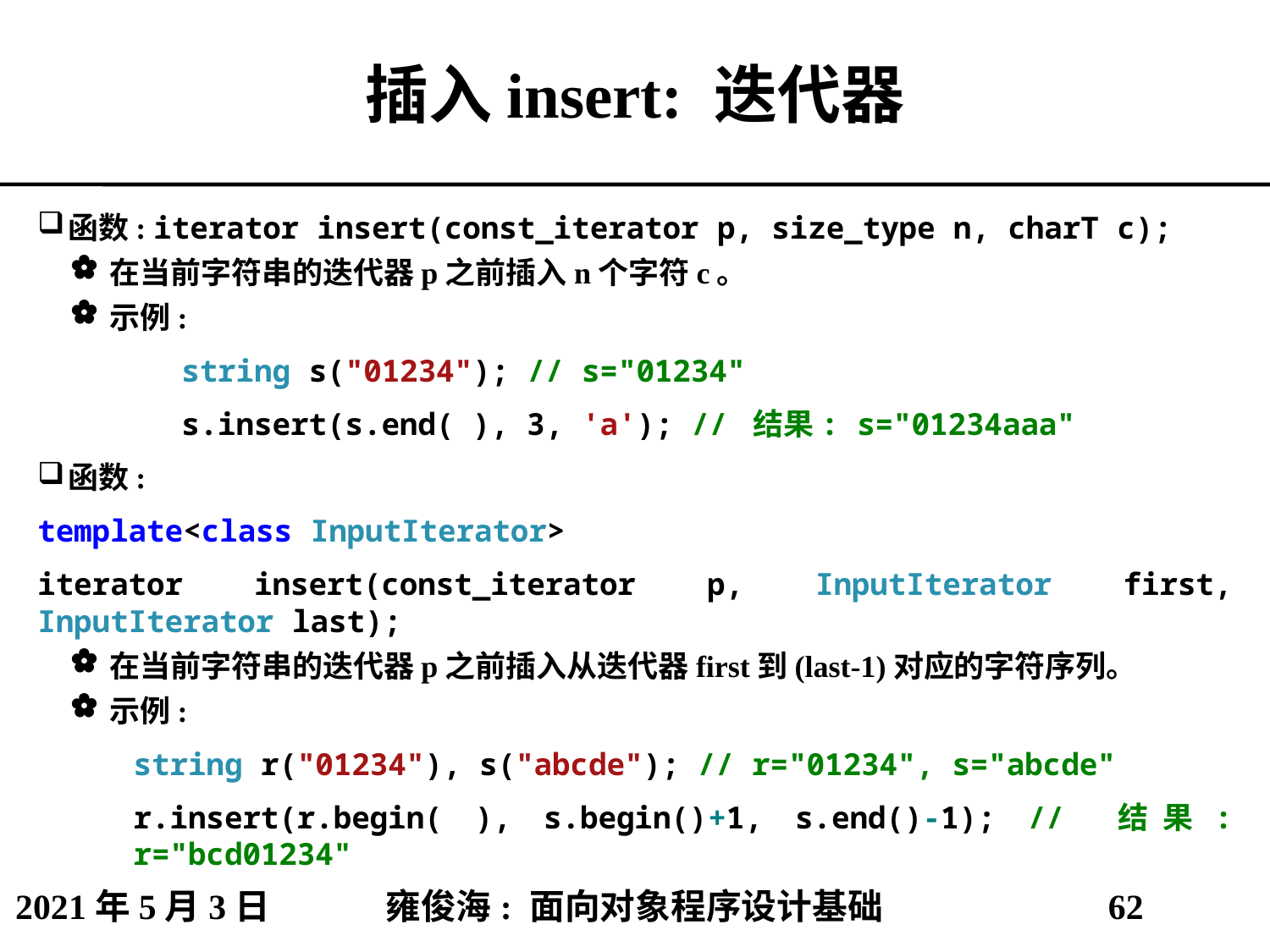

# 插入insert: 迭代器

函数: iterator insert(const_iterator p, size_type n, charT c);
在当前字符串的迭代器p之前插入n个字符c。
示例:
string s("01234"); // s="01234"
s.insert(s.end( ), 3, 'a'); // 结果: s="01234aaa"
函数:
template<class InputIterator>
iterator insert(const_iterator p, InputIterator first, InputIterator last);
在当前字符串的迭代器p之前插入从迭代器first到(last-1)对应的字符序列。
示例:
string r("01234"), s("abcde"); // r="01234", s="abcde"
r.insert(r.begin( ), s.begin()+1, s.end()-1); // 结果: r="bcd01234"
2021年5月3日
雍俊海: 面向对象程序设计基础
62